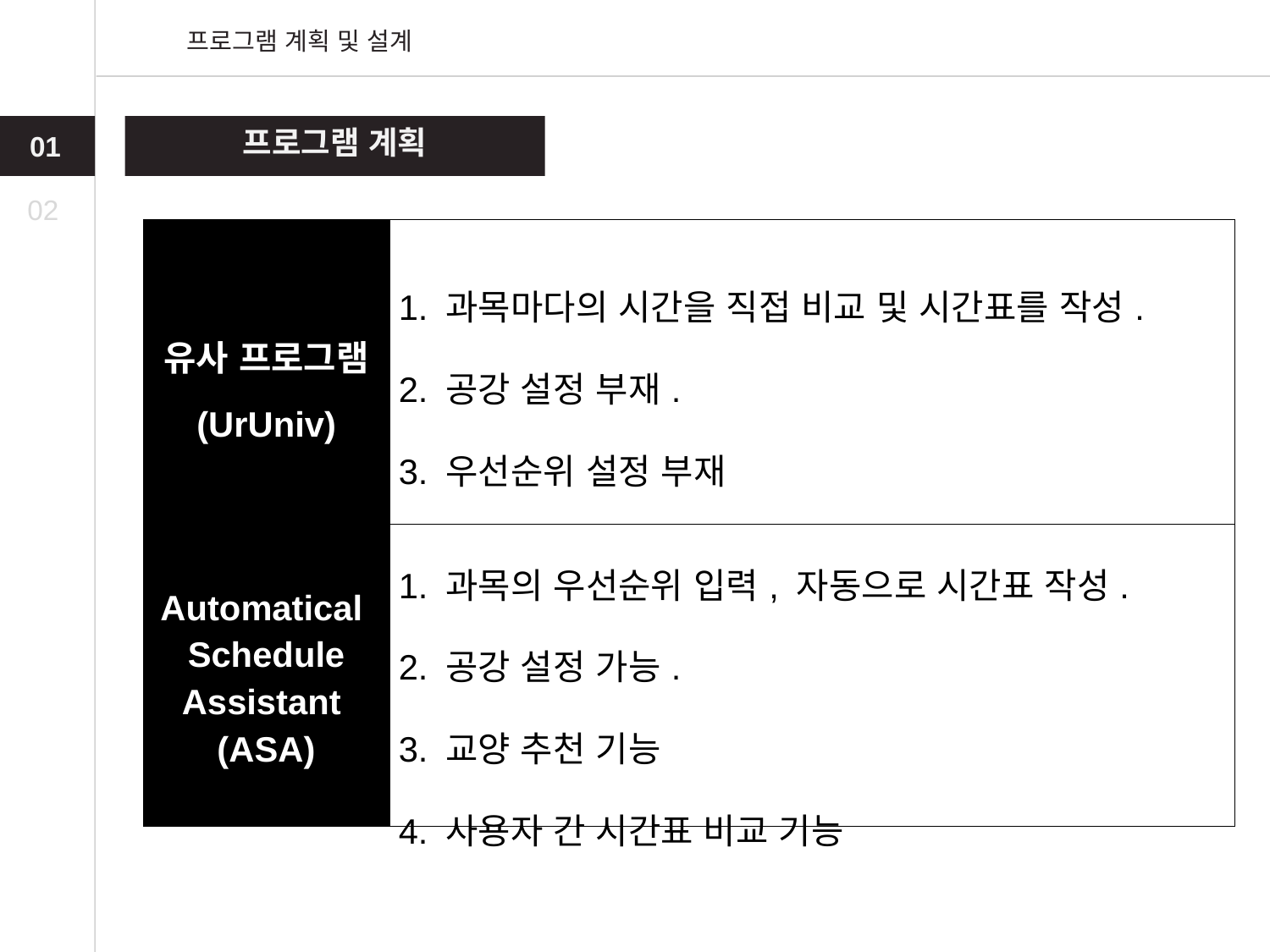

프로그램 계획 및 설계
프로그램 계획

01
02
| 유사 프로그램 (UrUniv) | 1. 과목마다의 시간을 직접 비교 및 시간표를 작성. 2. 공강 설정 부재. 3. 우선순위 설정 부재 |
| --- | --- |
| Automatical Schedule Assistant (ASA) | 1. 과목의 우선순위 입력, 자동으로 시간표 작성. 2. 공강 설정 가능. 3. 교양 추천 기능 4. 사용자 간 시간표 비교 기능 |